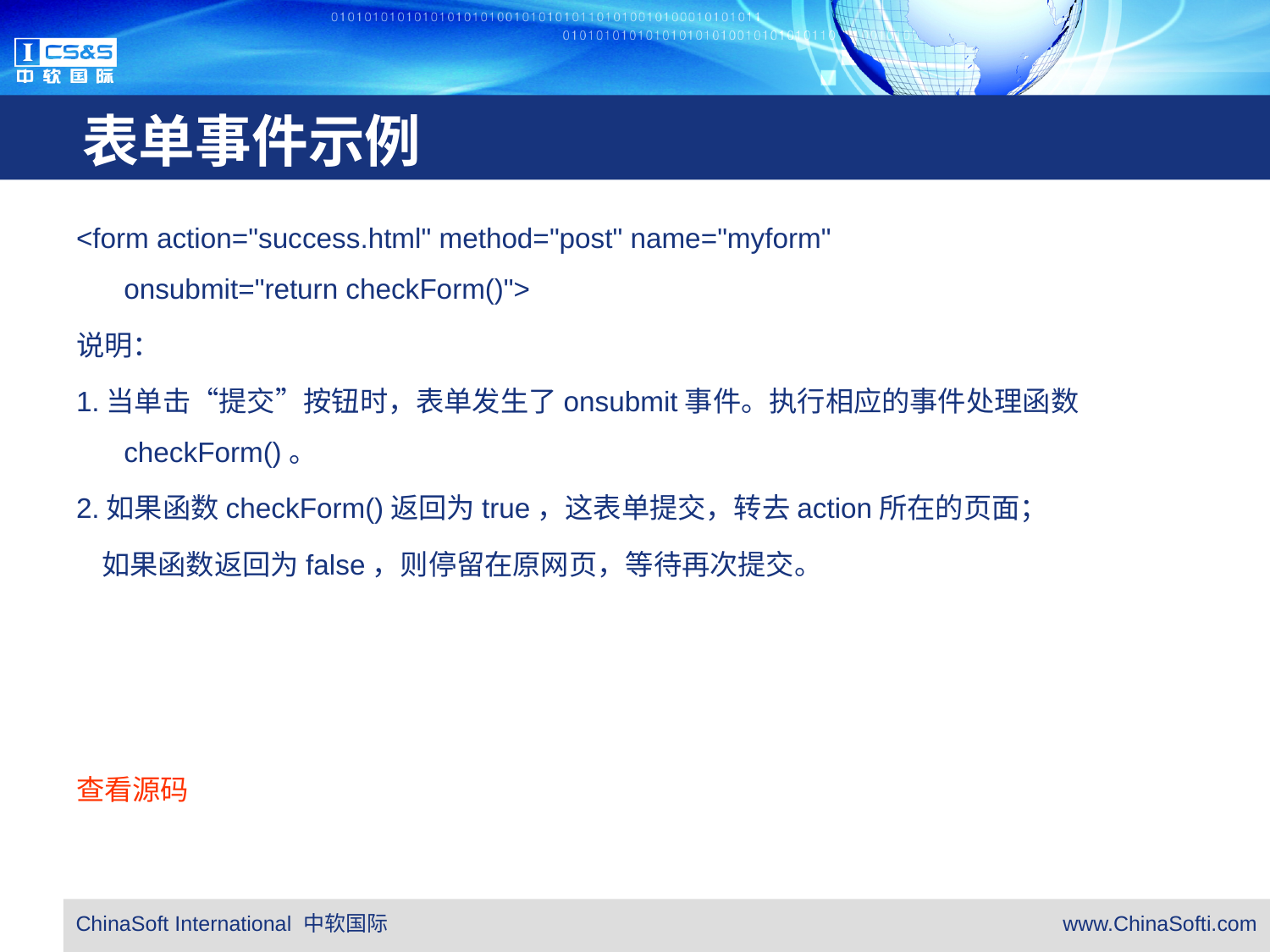

# 表单事件示例
<form action="success.html" method="post" name="myform"          	onsubmit="return checkForm()">
说明：
1.当单击“提交”按钮时，表单发生了onsubmit事件。执行相应的事件处理函数checkForm()。
2.如果函数checkForm()返回为true，这表单提交，转去action所在的页面；
   如果函数返回为false，则停留在原网页，等待再次提交。

查看源码